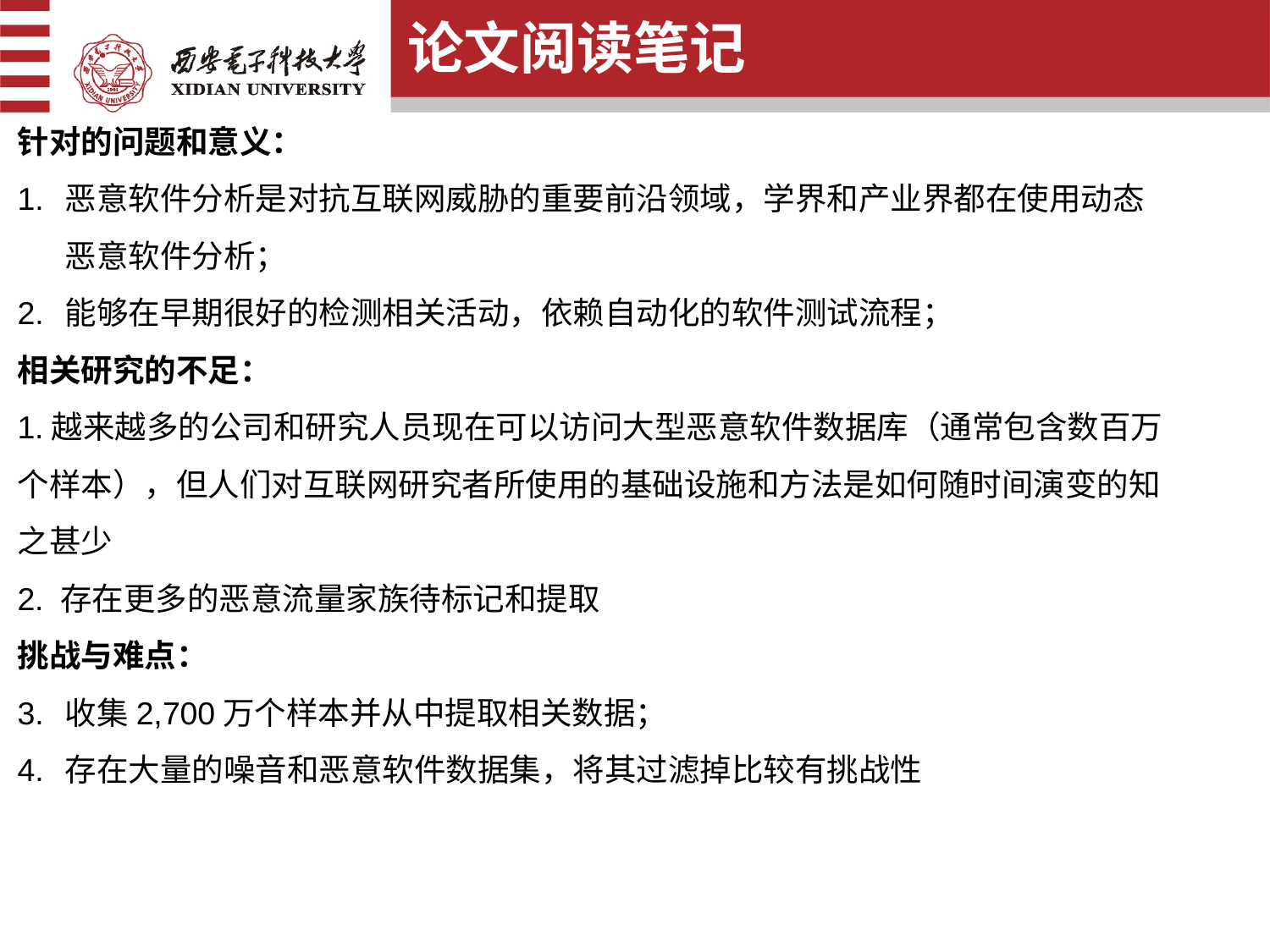

论文阅读笔记
针对的问题和意义：
恶意软件分析是对抗互联网威胁的重要前沿领域，学界和产业界都在使用动态恶意软件分析；
能够在早期很好的检测相关活动，依赖自动化的软件测试流程；
相关研究的不足：
1.越来越多的公司和研究人员现在可以访问大型恶意软件数据库（通常包含数百万个样本），但人们对互联网研究者所使用的基础设施和方法是如何随时间演变的知之甚少
2. 存在更多的恶意流量家族待标记和提取
挑战与难点：
收集2,700万个样本并从中提取相关数据；
存在大量的噪音和恶意软件数据集，将其过滤掉比较有挑战性